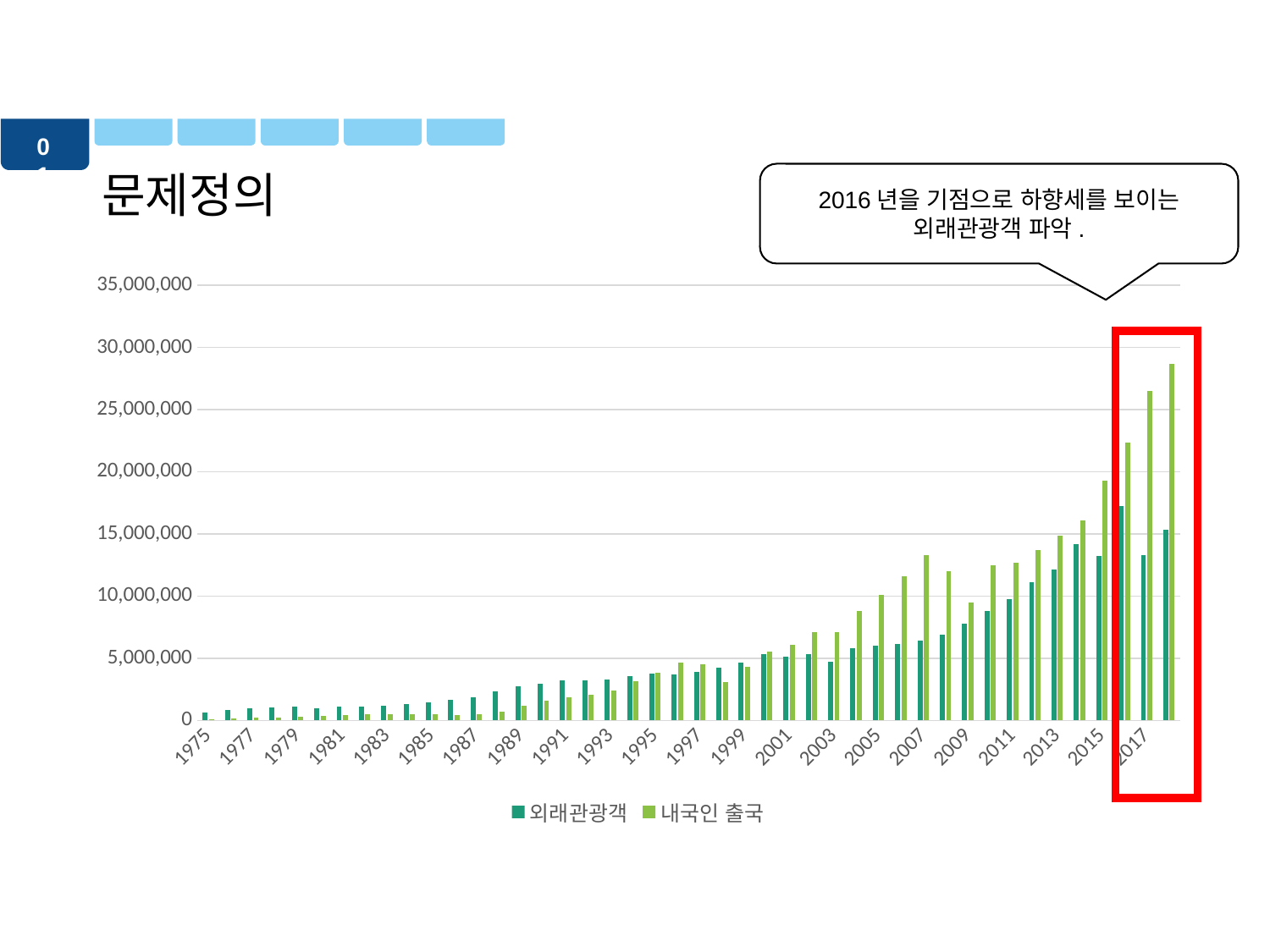

01

문제정의
2016년을 기점으로 하향세를 보이는 외래관광객 파악.

### Chart

| Category | 외래관광객 | 내국인 출국 |
|---|---|---|
| 1975 | 632846.0 | 129378.0 |
| 1976 | 834239.0 | 164727.0 |
| 1977 | 949666.0 | 209698.0 |
| 1978 | 1079396.0 | 259578.0 |
| 1979 | 1126100.0 | 295546.0 |
| 1980 | 976415.0 | 338840.0 |
| 1981 | 1093214.0 | 436025.0 |
| 1982 | 1145044.0 | 499707.0 |
| 1983 | 1194551.0 | 493461.0 |
| 1984 | 1297318.0 | 493108.0 |
| 1985 | 1426045.0 | 484155.0 |
| 1986 | 1659972.0 | 454974.0 |
| 1987 | 1874501.0 | 510538.0 |
| 1988 | 2340462.0 | 725176.0 |
| 1989 | 2728054.0 | 1213112.0 |
| 1990 | 2958839.0 | 1560923.0 |
| 1991 | 3196340.0 | 1856018.0 |
| 1992 | 3231081.0 | 2043299.0 |
| 1993 | 3331226.0 | 2419930.0 |
| 1994 | 3580024.0 | 3154326.0 |
| 1995 | 3753197.0 | 3818740.0 |
| 1996 | 3683779.0 | 4649251.0 |
| 1997 | 3908140.0 | 4542159.0 |
| 1998 | 4250216.0 | 3066926.0 |
| 1999 | 4659785.0 | 4341546.0 |
| 2000 | 5321792.0 | 5508242.0 |
| 2001 | 5147204.0 | 6084476.0 |
| 2002 | 5347468.0 | 7123407.0 |
| 2003 | 4752762.0 | 7086133.0 |
| 2004 | 5818138.0 | 8825585.0 |
| 2005 | 6022752.0 | 10080143.0 |
| 2006 | 6155046.0 | 11609879.0 |
| 2007 | 6448240.0 | 13324977.0 |
| 2008 | 6890841.0 | 11996094.0 |
| 2009 | 7817533.0 | 9494111.0 |
| 2010 | 8797658.0 | 12488364.0 |
| 2011 | 9794796.0 | 12693733.0 |
| 2012 | 11140028.0 | 13736976.0 |
| 2013 | 12175550.0 | 14846485.0 |
| 2014 | 14201516.0 | 16080684.0 |
| 2015 | 13231651.0 | 19310430.0 |
| 2016 | 17241823.0 | 22383190.0 |
| 2017 | 13335758.0 | 26496447.0 |
| 2018 | 15346879.0 | 28695983.0 |
ㅣ